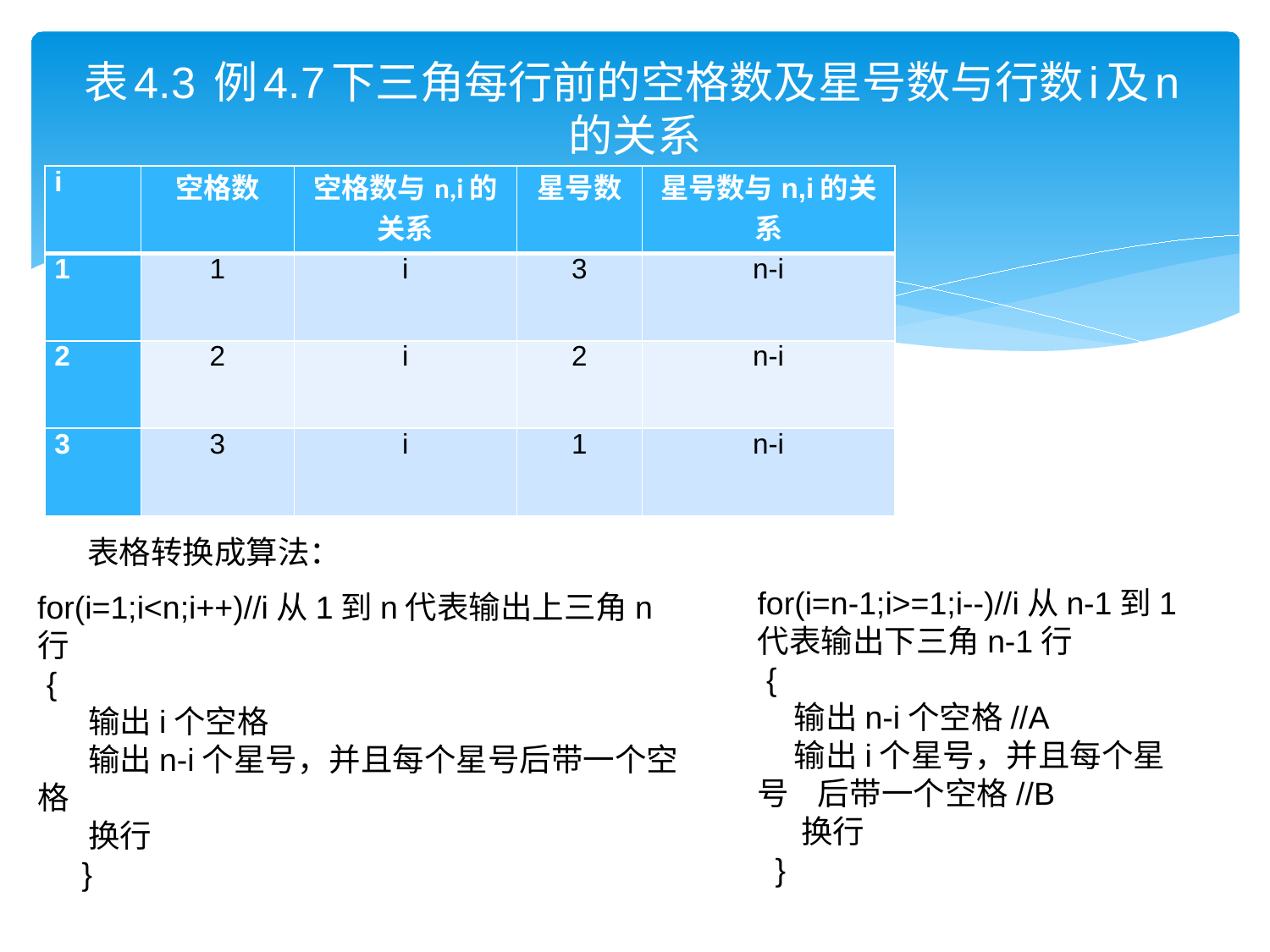

# 表4.3 例4.7下三角每行前的空格数及星号数与行数i及n的关系
| i | 空格数 | 空格数与n,i的关系 | 星号数 | 星号数与n,i的关系 |
| --- | --- | --- | --- | --- |
| 1 | 1 | i | 3 | n-i |
| 2 | 2 | i | 2 | n-i |
| 3 | 3 | i | 1 | n-i |
表格转换成算法：
for(i=n-1;i>=1;i--)//i从n-1到1代表输出下三角n-1行
 {
    输出n-i个空格//A
    输出i个星号，并且每个星号    后带一个空格//B
     换行
  }

for(i=1;i<n;i++)//i从1到n代表输出上三角n行
 {
      输出i个空格
      输出n-i个星号，并且每个星号后带一个空格
      换行
     }